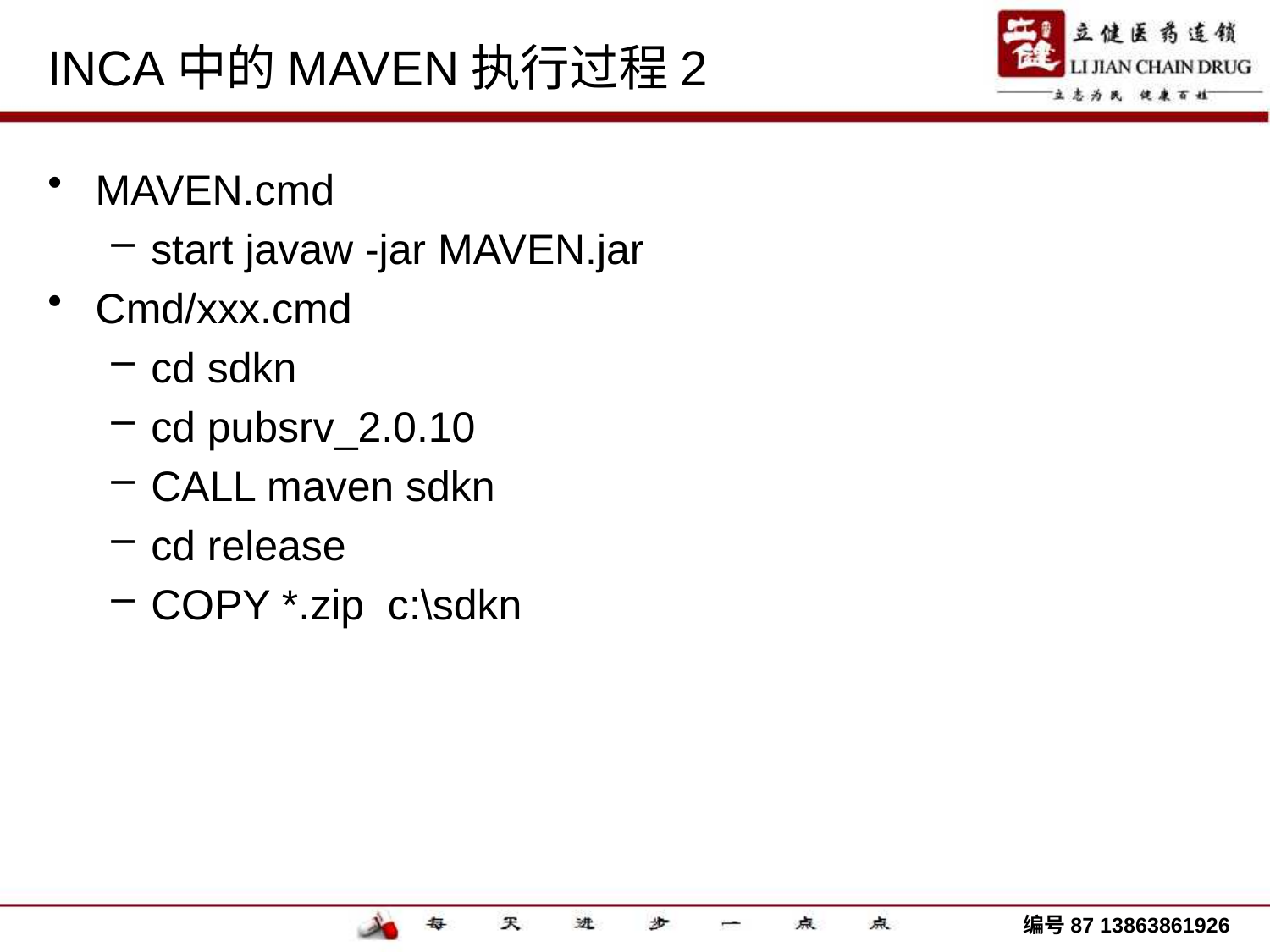

# INCA中的MAVEN执行过程2
MAVEN.cmd
start javaw -jar MAVEN.jar
Cmd/xxx.cmd
cd sdkn
cd pubsrv_2.0.10
CALL maven sdkn
cd release
COPY *.zip  c:\sdkn